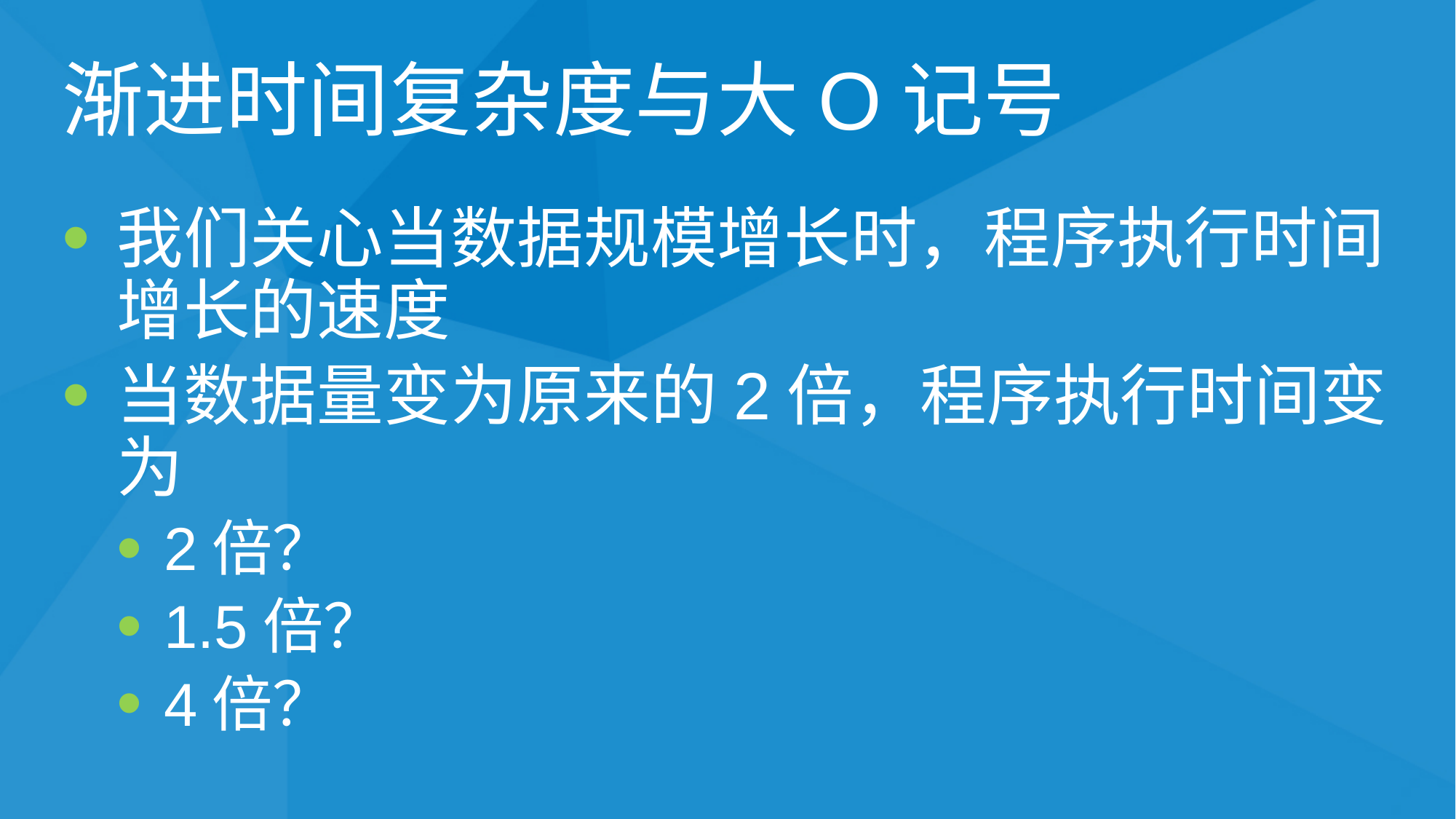

# 渐进时间复杂度与大O记号
我们关心当数据规模增长时，程序执行时间增长的速度
当数据量变为原来的2倍，程序执行时间变为
2倍？
1.5倍？
4倍？